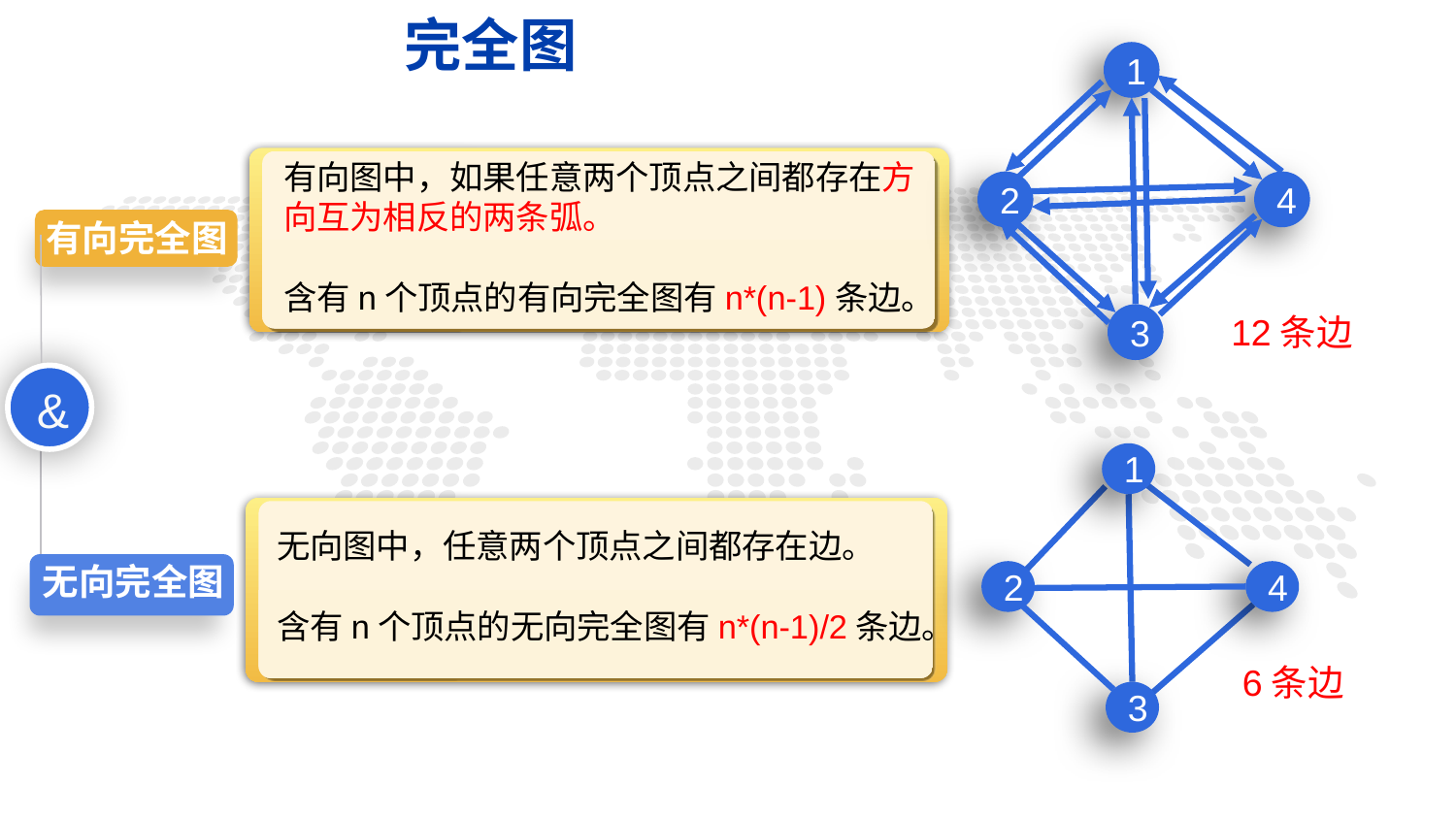

完全图
1
2
4
3
#
【

有向图中，如果任意两个顶点之间都存在方向互为相反的两条弧。

含有n个顶点的有向完全图有n*(n-1)条边。
有向完全图

12条边

&
1
2
4
3
【

无向图中，任意两个顶点之间都存在边。

含有n个顶点的无向完全图有n*(n-1)/2条边。
无向完全图

6条边